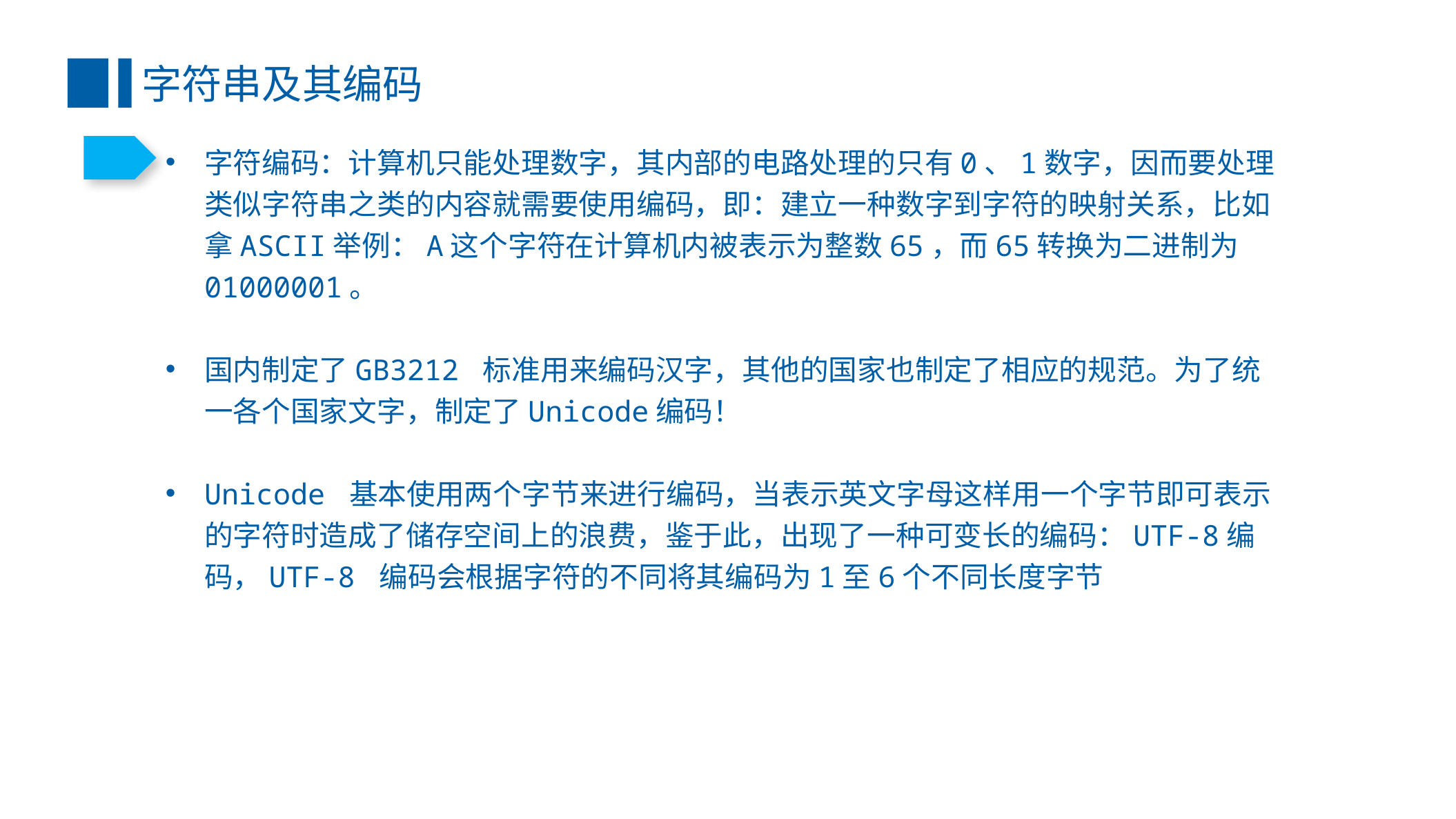

字符串及其编码

字符编码：计算机只能处理数字，其内部的电路处理的只有0、1数字，因而要处理类似字符串之类的内容就需要使用编码，即：建立一种数字到字符的映射关系，比如拿ASCII举例：A这个字符在计算机内被表示为整数65，而65转换为二进制为01000001。

国内制定了GB3212 标准用来编码汉字，其他的国家也制定了相应的规范。为了统一各个国家文字，制定了Unicode编码！

Unicode 基本使用两个字节来进行编码，当表示英文字母这样用一个字节即可表示的字符时造成了储存空间上的浪费，鉴于此，出现了一种可变长的编码：UTF-8编码，UTF-8 编码会根据字符的不同将其编码为1至6个不同长度字节